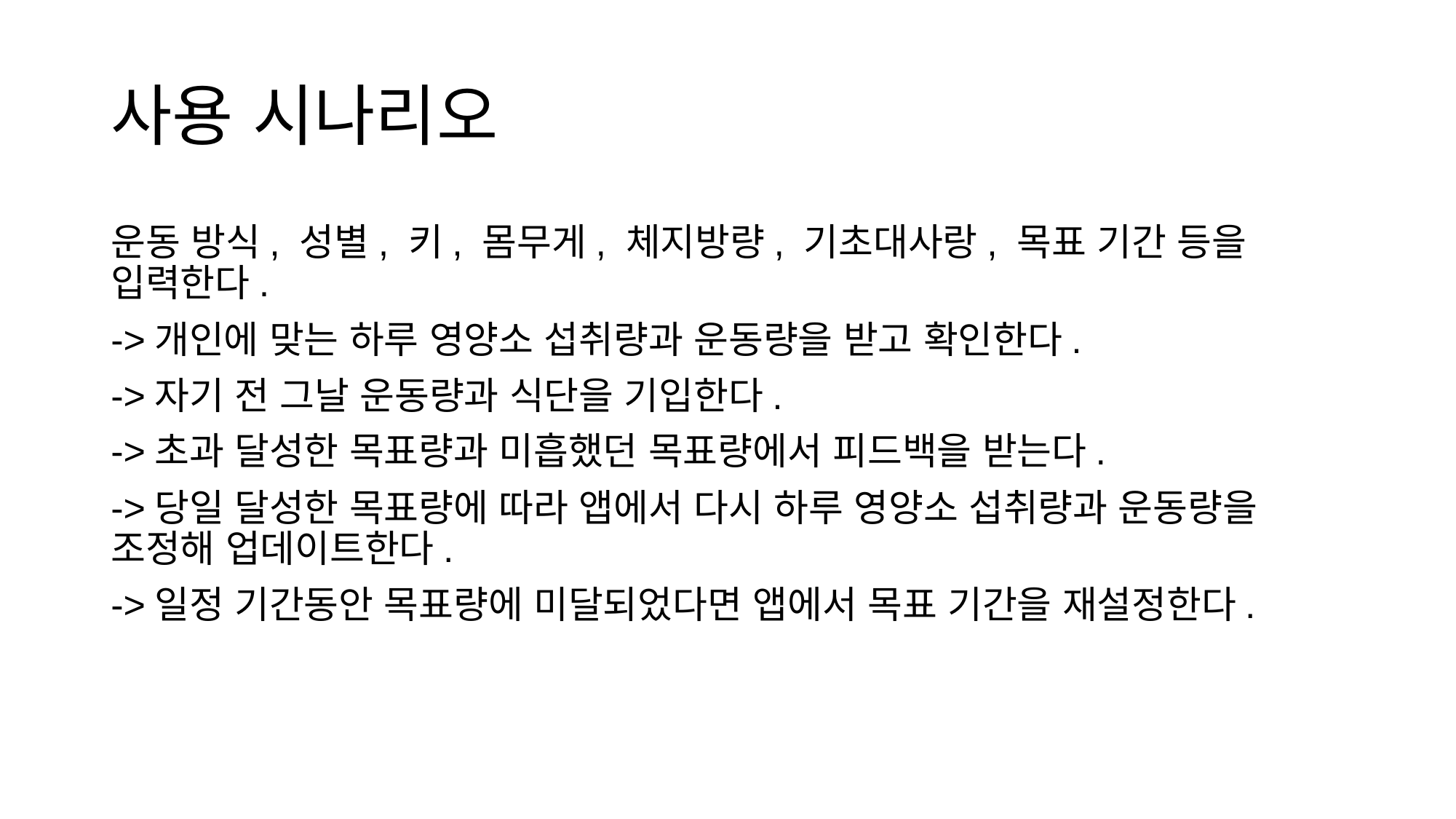

# 사용 시나리오
운동 방식, 성별, 키, 몸무게, 체지방량, 기초대사랑, 목표 기간 등을 입력한다.
->개인에 맞는 하루 영양소 섭취량과 운동량을 받고 확인한다.
->자기 전 그날 운동량과 식단을 기입한다.
->초과 달성한 목표량과 미흡했던 목표량에서 피드백을 받는다.
->당일 달성한 목표량에 따라 앱에서 다시 하루 영양소 섭취량과 운동량을 조정해 업데이트한다.
->일정 기간동안 목표량에 미달되었다면 앱에서 목표 기간을 재설정한다.